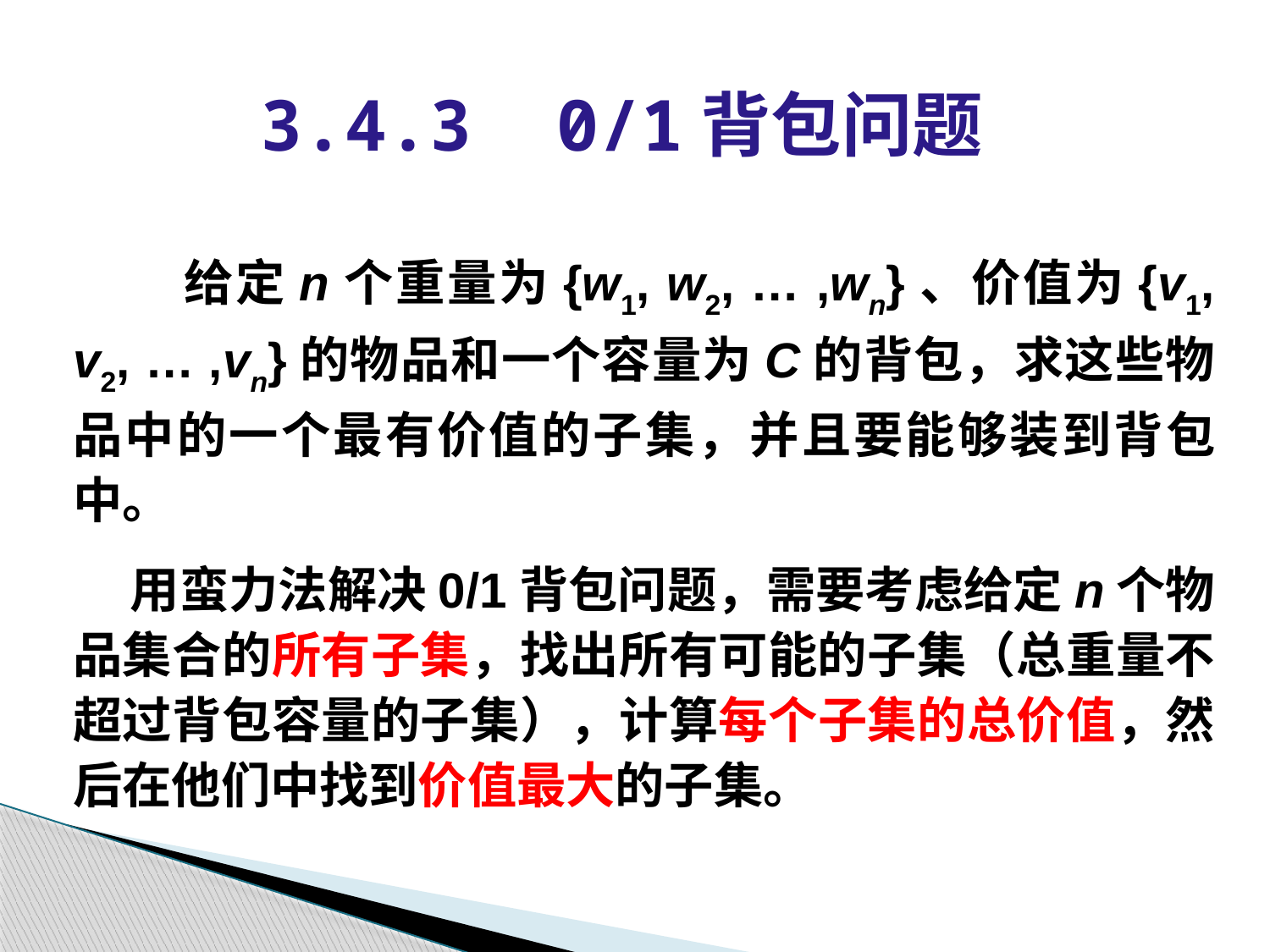

3.4.3  0/1背包问题
       给定n个重量为{w1, w2, … ,wn}、价值为{v1, v2, … ,vn}的物品和一个容量为C的背包，求这些物品中的一个最有价值的子集，并且要能够装到背包中。
    用蛮力法解决0/1背包问题，需要考虑给定n个物品集合的所有子集，找出所有可能的子集（总重量不超过背包容量的子集），计算每个子集的总价值，然后在他们中找到价值最大的子集。